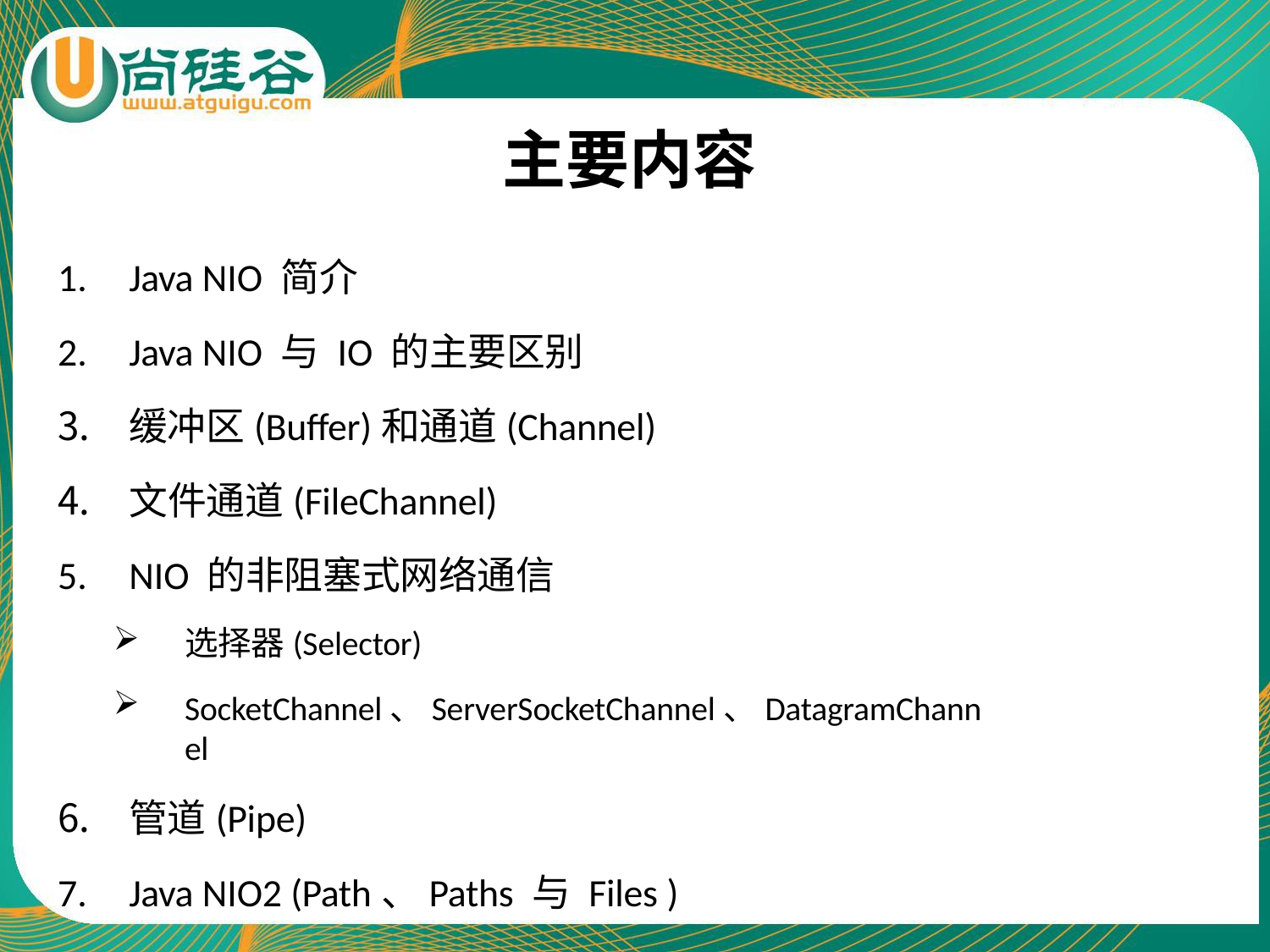

# 主要内容
Java NIO 简介
Java NIO 与 IO 的主要区别
缓冲区(Buffer)和通道(Channel)
文件通道(FileChannel)
NIO 的非阻塞式网络通信
选择器(Selector)
SocketChannel、ServerSocketChannel、DatagramChannel
管道(Pipe)
Java NIO2 (Path、Paths 与 Files )